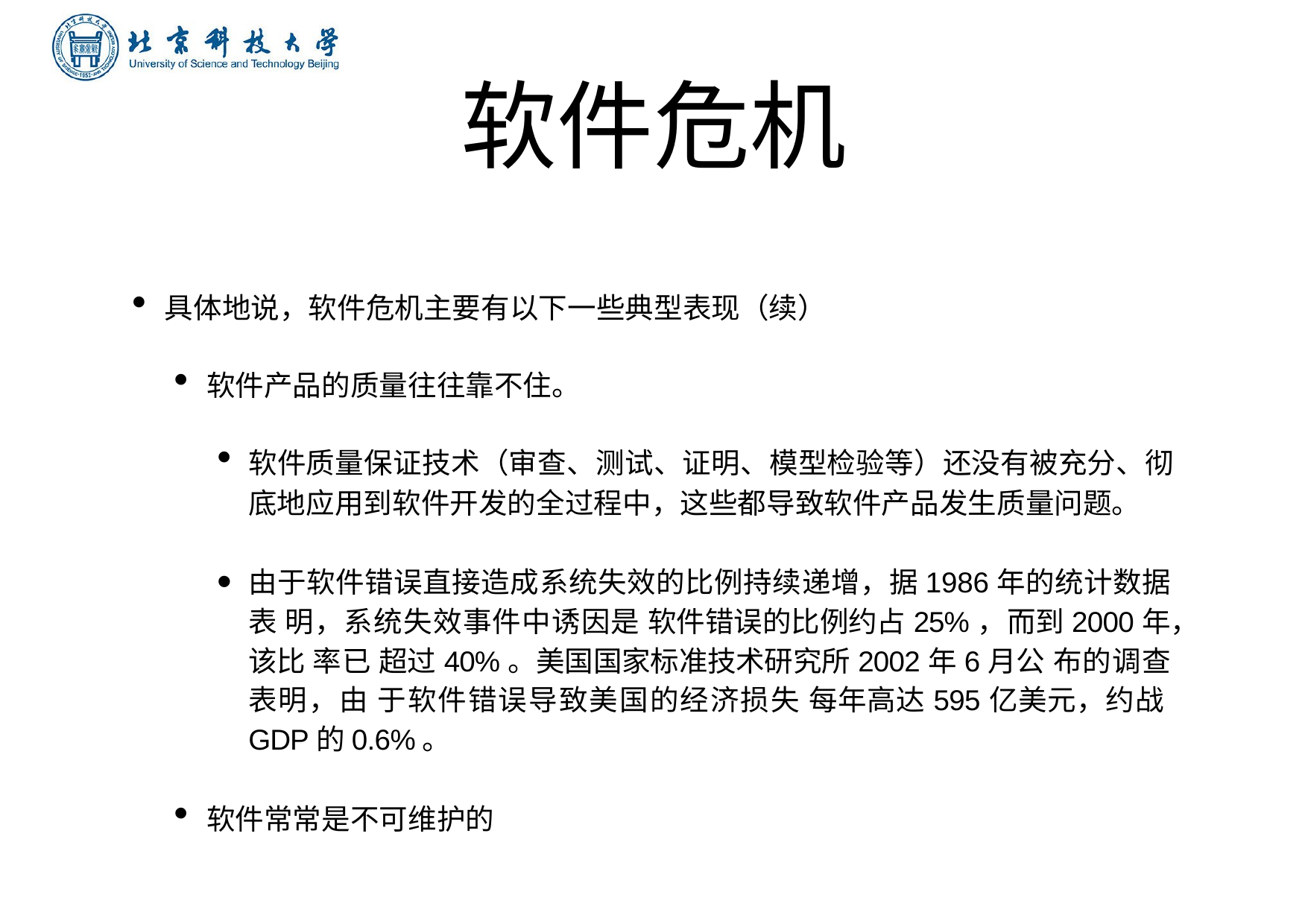

# 软件危机
具体地说，软件危机主要有以下⼀些典型表现（续）
软件产品的质量往往靠不住。
软件质量保证技术（审查、测试、证明、模型检验等）还没有被充分、彻 底地应⽤到软件开发的全过程中，这些都导致软件产品发⽣质量问题。

由于软件错误直接造成系统失效的⽐例持续递增，据1986年的统计数据表 明，系统失效事件中诱因是 软件错误的⽐例约占25%，⽽到2000年，该⽐ 率已 超过40%。美国国家标准技术研究所2002年6⽉公 布的调查表明，由 于软件错误导致美国的经济损失 每年⾼达595亿美元，约战GDP的0.6%。

软件常常是不可维护的